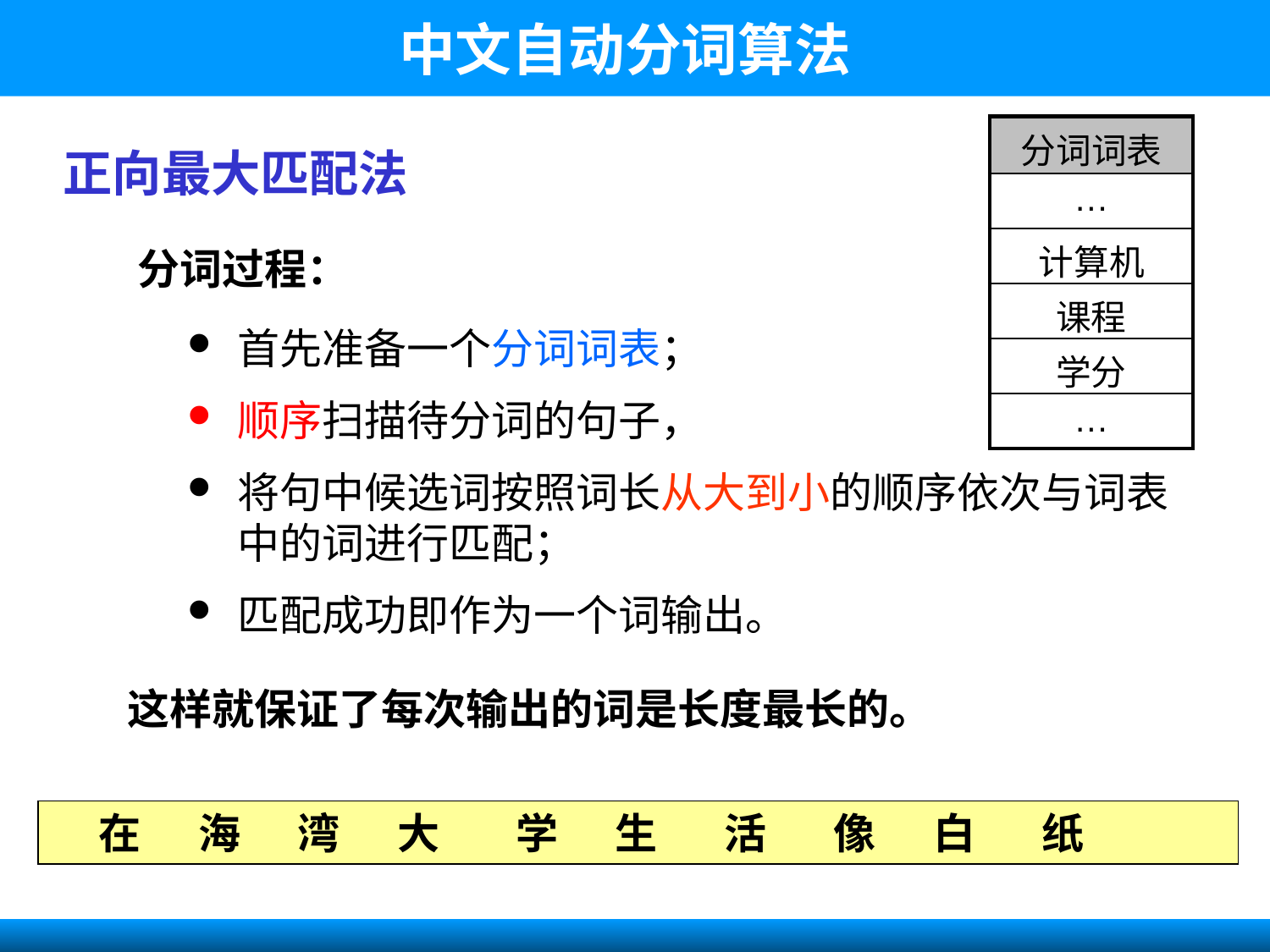

中文自动分词算法
| 分词词表 |
| --- |
| … |
| 计算机 |
| 课程 |
| 学分 |
| … |
正向最大匹配法
分词过程：
首先准备一个分词词表；
顺序扫描待分词的句子，
将句中候选词按照词长从大到小的顺序依次与词表中的词进行匹配；
匹配成功即作为一个词输出。
这样就保证了每次输出的词是长度最长的。
    在      海      湾      大        学      生       活       像      白       纸